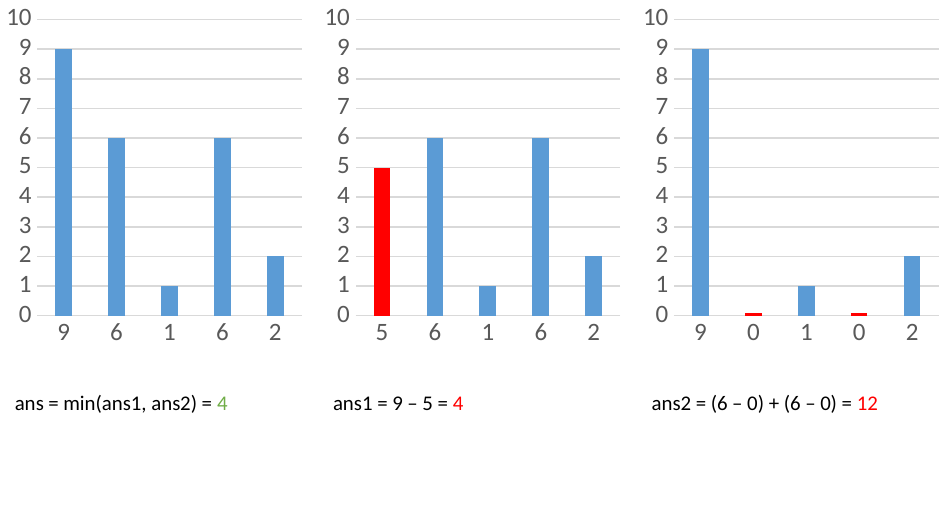

### Chart

| Category | 系列 1 |
|---|---|
| 5 | 5.0 |
| 6 | 6.0 |
| 1 | 1.0 |
| 6 | 6.0 |
| 2 | 2.0 |

### Chart

| Category | 系列 1 |
|---|---|
| 9 | 9.0 |
| 0 | 0.1 |
| 1 | 1.0 |
| 0 | 0.1 |
| 2 | 2.0 |

### Chart

| Category | 系列 1 |
|---|---|
| 9 | 9.0 |
| 6 | 6.0 |
| 1 | 1.0 |
| 6 | 6.0 |
| 2 | 2.0 |
ans = min(ans1, ans2) = 4
ans1 = 9 – 5 = 4
ans2 = (6 – 0) + (6 – 0) = 12